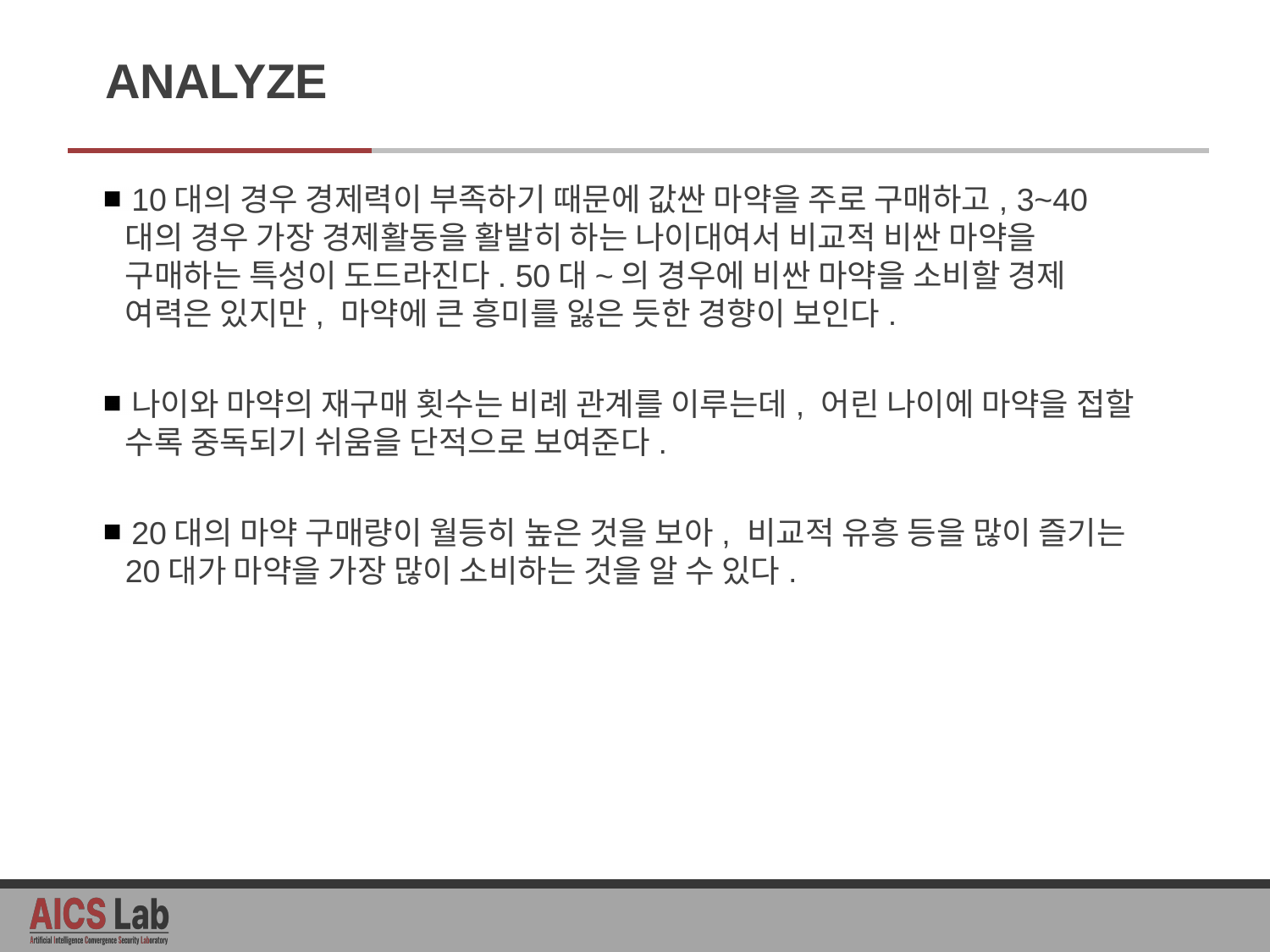

# ANALYZE
10대의 경우 경제력이 부족하기 때문에 값싼 마약을 주로 구매하고, 3~40대의 경우 가장 경제활동을 활발히 하는 나이대여서 비교적 비싼 마약을 구매하는 특성이 도드라진다. 50대~의 경우에 비싼 마약을 소비할 경제 여력은 있지만, 마약에 큰 흥미를 잃은 듯한 경향이 보인다.

나이와 마약의 재구매 횟수는 비례 관계를 이루는데, 어린 나이에 마약을 접할 수록 중독되기 쉬움을 단적으로 보여준다.

20대의 마약 구매량이 월등히 높은 것을 보아, 비교적 유흥 등을 많이 즐기는 20대가 마약을 가장 많이 소비하는 것을 알 수 있다.